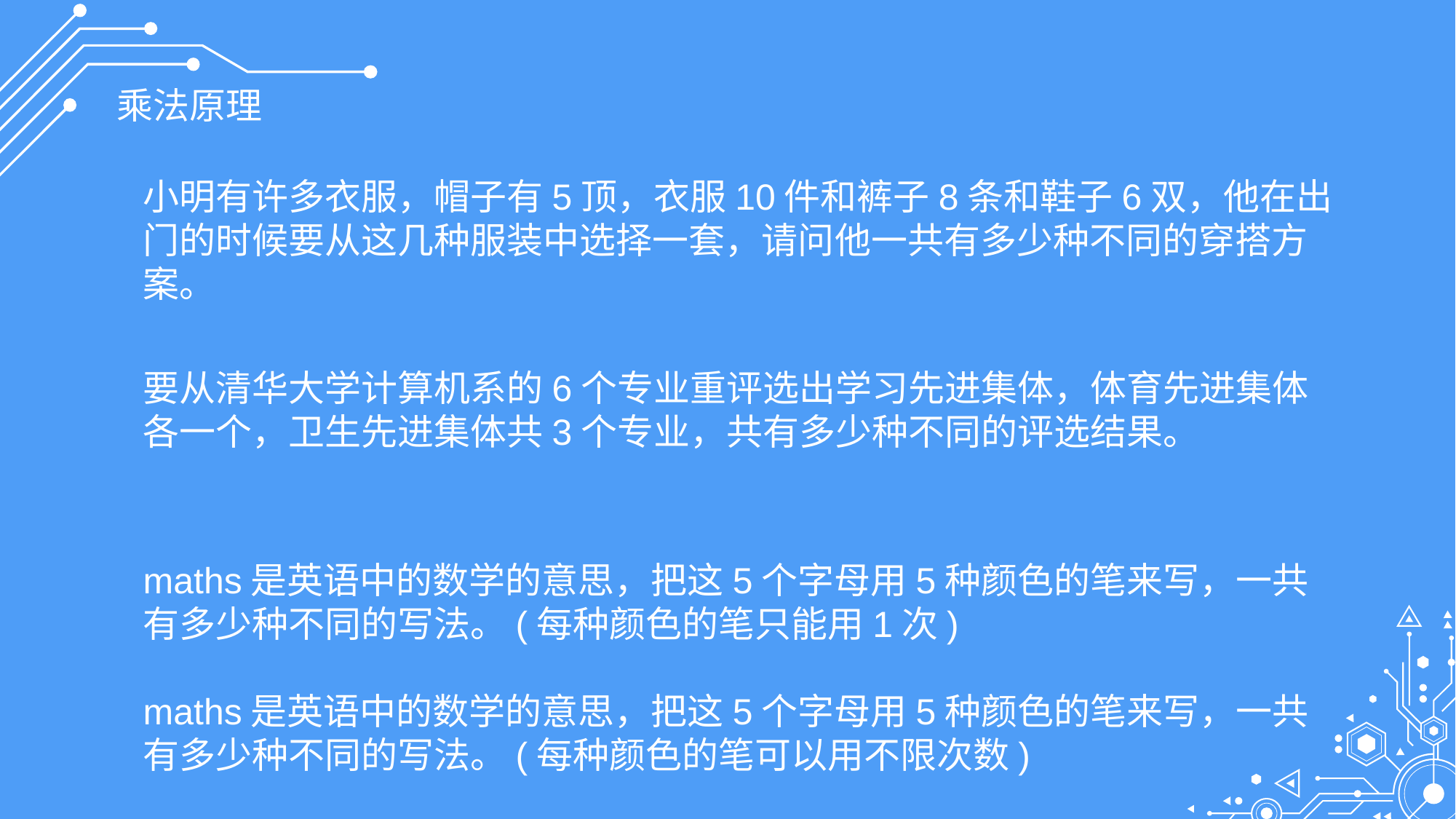

乘法原理
小明有许多衣服，帽子有5顶，衣服10件和裤子8条和鞋子6双，他在出门的时候要从这几种服装中选择一套，请问他一共有多少种不同的穿搭方案。
要从清华大学计算机系的6个专业重评选出学习先进集体，体育先进集体各一个，卫生先进集体共3个专业，共有多少种不同的评选结果。
maths是英语中的数学的意思，把这5个字母用5种颜色的笔来写，一共有多少种不同的写法。(每种颜色的笔只能用1次)

maths是英语中的数学的意思，把这5个字母用5种颜色的笔来写，一共有多少种不同的写法。(每种颜色的笔可以用不限次数)